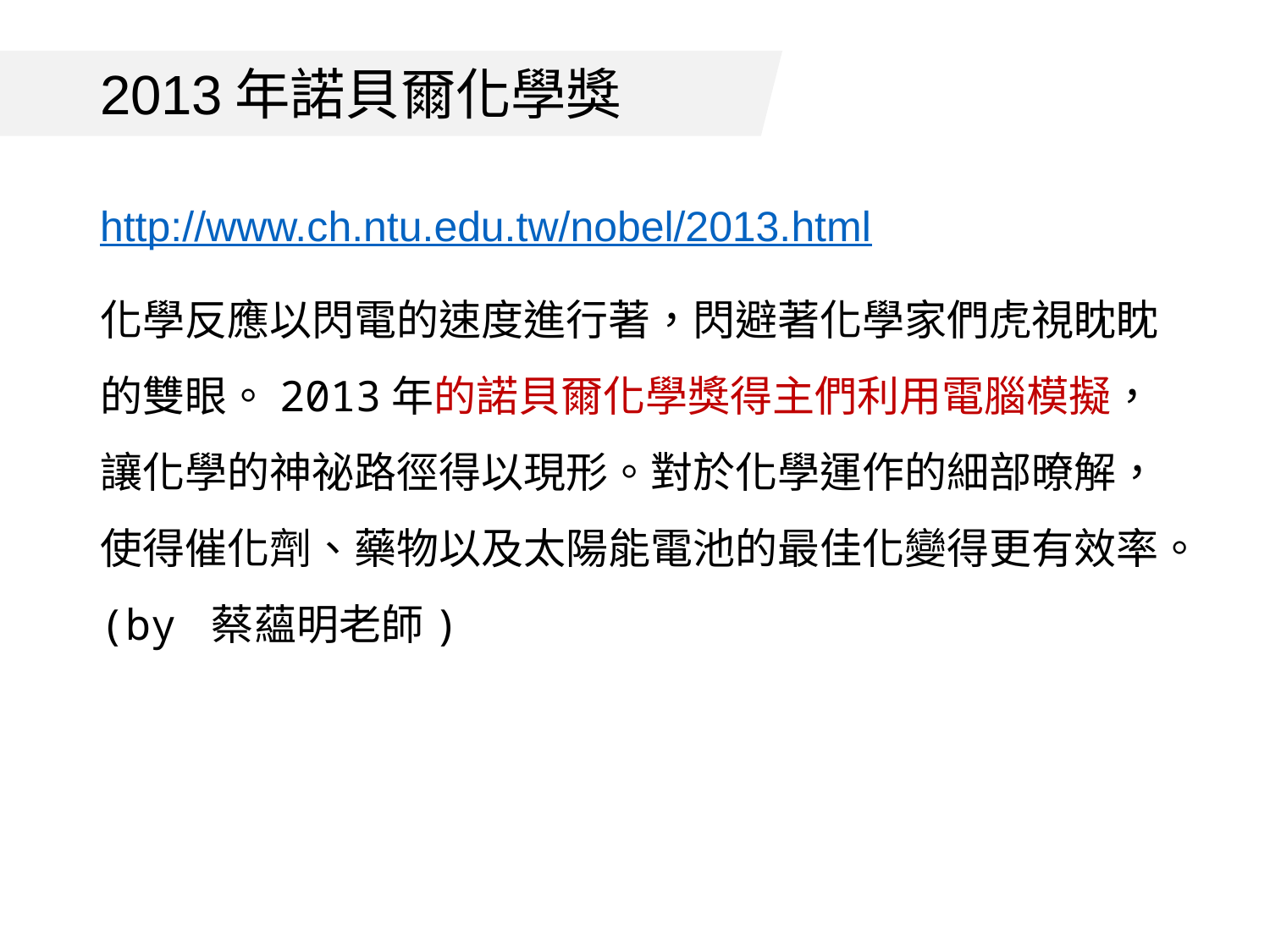

# 2013年諾貝爾化學獎
http://www.ch.ntu.edu.tw/nobel/2013.html
化學反應以閃電的速度進行著，閃避著化學家們虎視眈眈的雙眼。2013年的諾貝爾化學獎得主們利用電腦模擬，讓化學的神祕路徑得以現形。對於化學運作的細部暸解，使得催化劑、藥物以及太陽能電池的最佳化變得更有效率。(by 蔡蘊明老師)